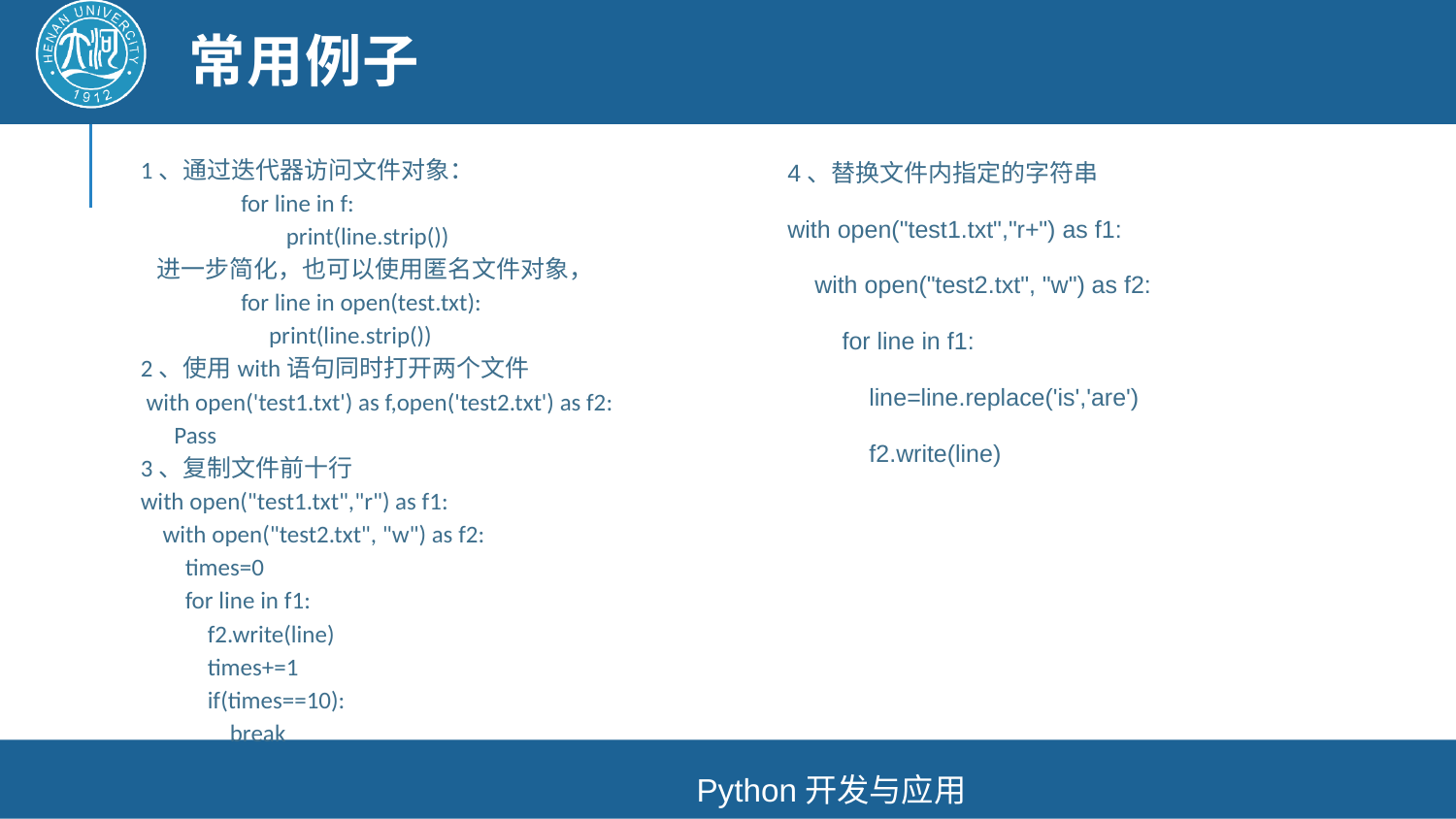

# 常用例子
1、通过迭代器访问文件对象：
                  for line in f:	print(line.strip())
  进一步简化，也可以使用匿名文件对象，                  for line in open(test.txt):
                       print(line.strip())
2、使用with语句同时打开两个文件 with open('test1.txt') as f,open('test2.txt') as f2:       Pass
3、复制文件前十行with open("test1.txt","r") as f1:
    with open("test2.txt", "w") as f2:
        times=0
        for line in f1:
            f2.write(line)
            times+=1
            if(times==10):
                break

4、替换文件内指定的字符串
with open("test1.txt","r+") as f1:
    with open("test2.txt", "w") as f2:
        for line in f1:
            line=line.replace('is','are')
            f2.write(line)

Python开发与应用
25